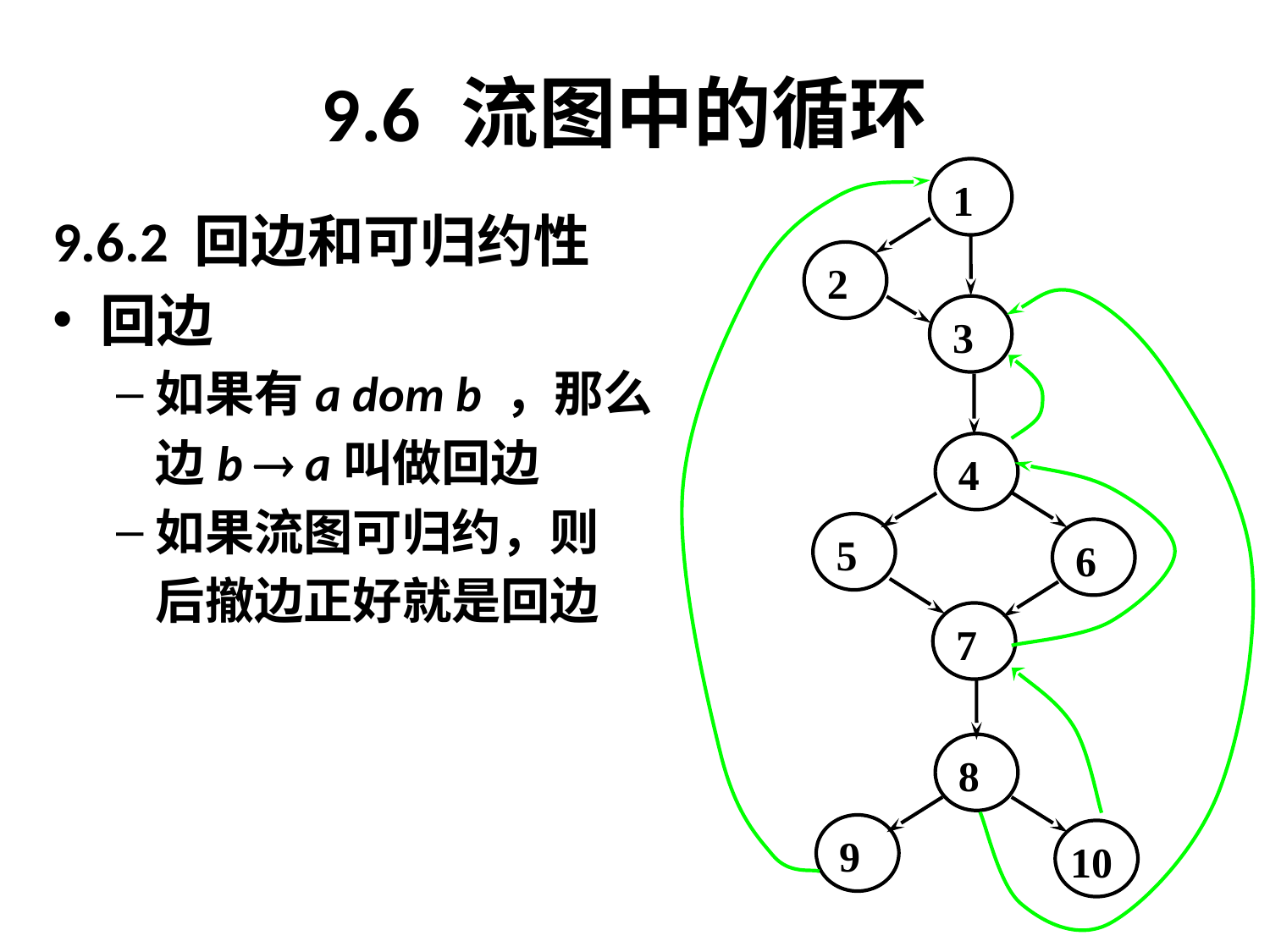

# 9.6 流图中的循环
1

2

3

4

5
6

7

8

9
10
9.6.2 回边和可归约性
回边
如果有a dom b ，那么
	边b → a叫做回边
如果流图可归约，则
	后撤边正好就是回边